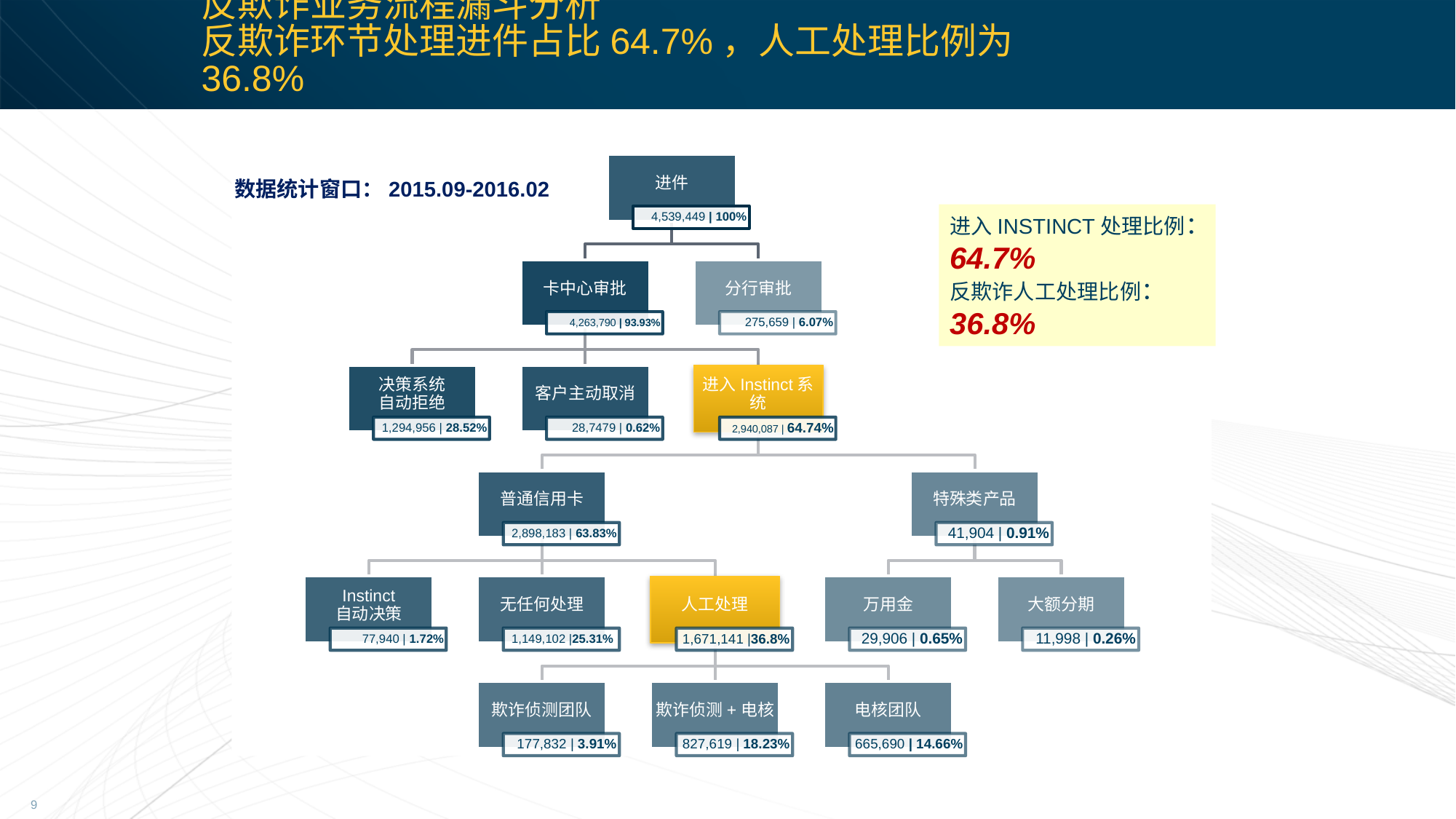

# 反欺诈业务流程漏斗分析 反欺诈环节处理进件占比64.7%，人工处理比例为36.8%
进件
4,539,449 | 100%
卡中心审批
4,263,790 | 93.93%
决策系统
自动拒绝
1,294,956 | 28.52%
客户主动取消
28,7479 | 0.62%
进入Instinct系统
2,940,087 | 64.74%
普通信用卡
2,898,183 | 63.83%
Instinct
自动决策
77,940 | 1.72%
无任何处理
1,149,102 |25.31%
人工处理
1,671,141 |36.8%
欺诈侦测团队
177,832 | 3.91%
欺诈侦测+电核
827,619 | 18.23%
电核团队
665,690 | 14.66%
特殊类产品
41,904 | 0.91%
万用金
29,906 | 0.65%
大额分期
11,998 | 0.26%
分行审批
275,659 | 6.07%
数据统计窗口：2015.09-2016.02
进入INSTINCT处理比例：64.7%
反欺诈人工处理比例：36.8%